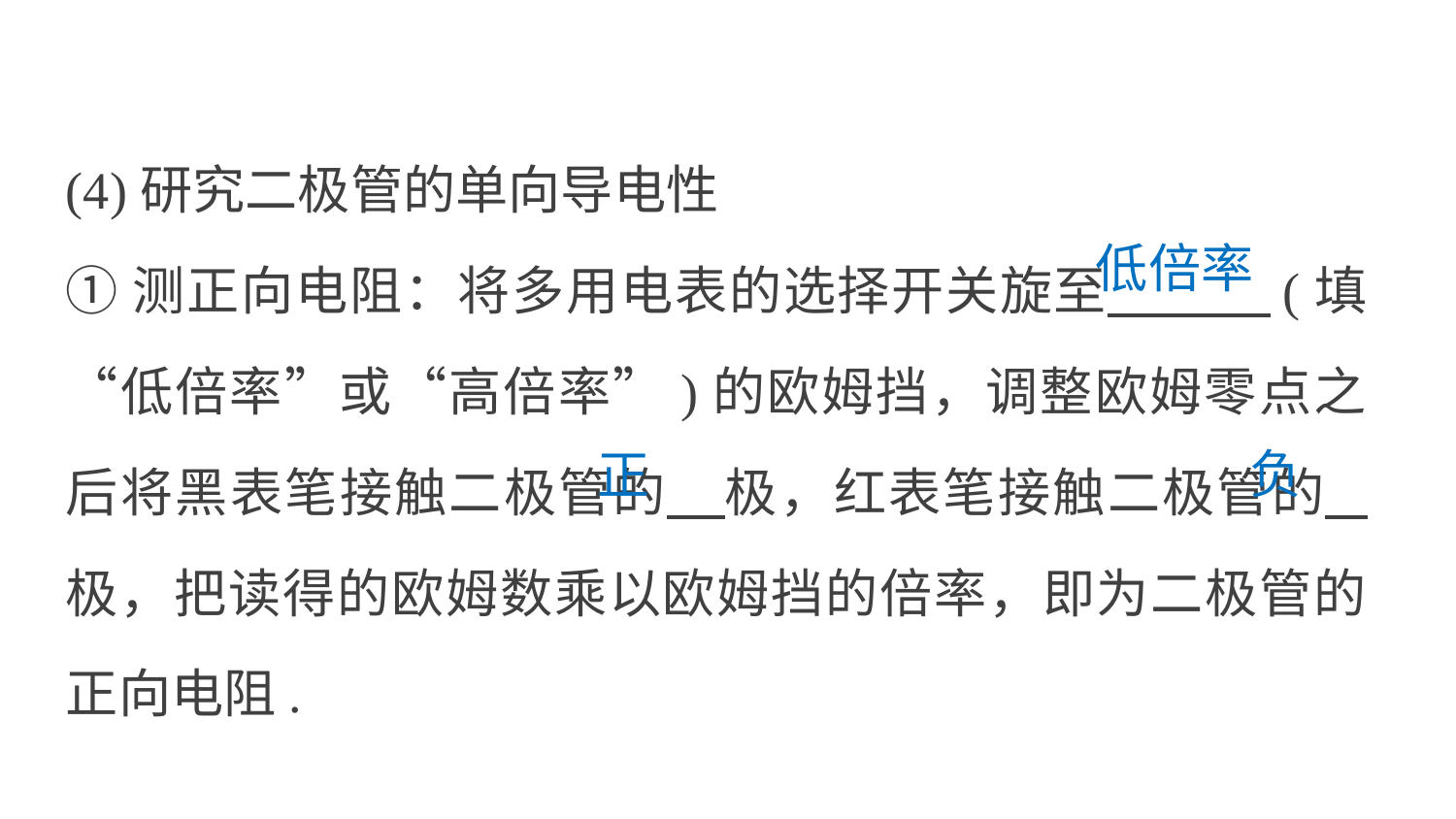

(4)研究二极管的单向导电性
①测正向电阻：将多用电表的选择开关旋至            (填“低倍率”或“高倍率”)的欧姆挡，调整欧姆零点之后将黑表笔接触二极管的    极，红表笔接触二极管的    极，把读得的欧姆数乘以欧姆挡的倍率，即为二极管的正向电阻.
低倍率
负
正